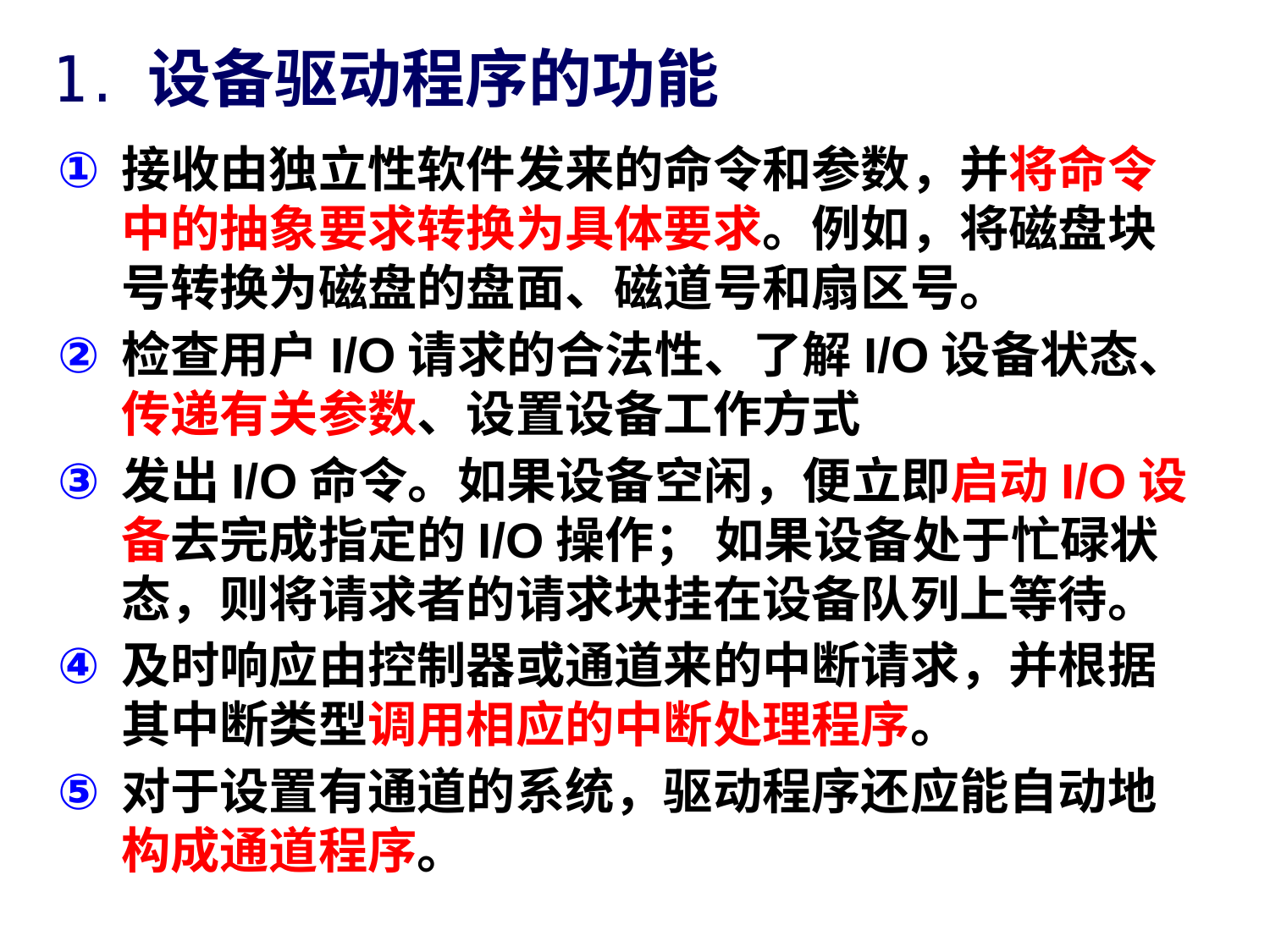

# 1. 设备驱动程序的功能
接收由独立性软件发来的命令和参数，并将命令中的抽象要求转换为具体要求。例如，将磁盘块号转换为磁盘的盘面、磁道号和扇区号。
检查用户I/O请求的合法性、了解I/O设备状态、传递有关参数、设置设备工作方式
发出I/O命令。如果设备空闲，便立即启动I/O设备去完成指定的I/O操作； 如果设备处于忙碌状态，则将请求者的请求块挂在设备队列上等待。
及时响应由控制器或通道来的中断请求，并根据其中断类型调用相应的中断处理程序。
对于设置有通道的系统，驱动程序还应能自动地构成通道程序。
39